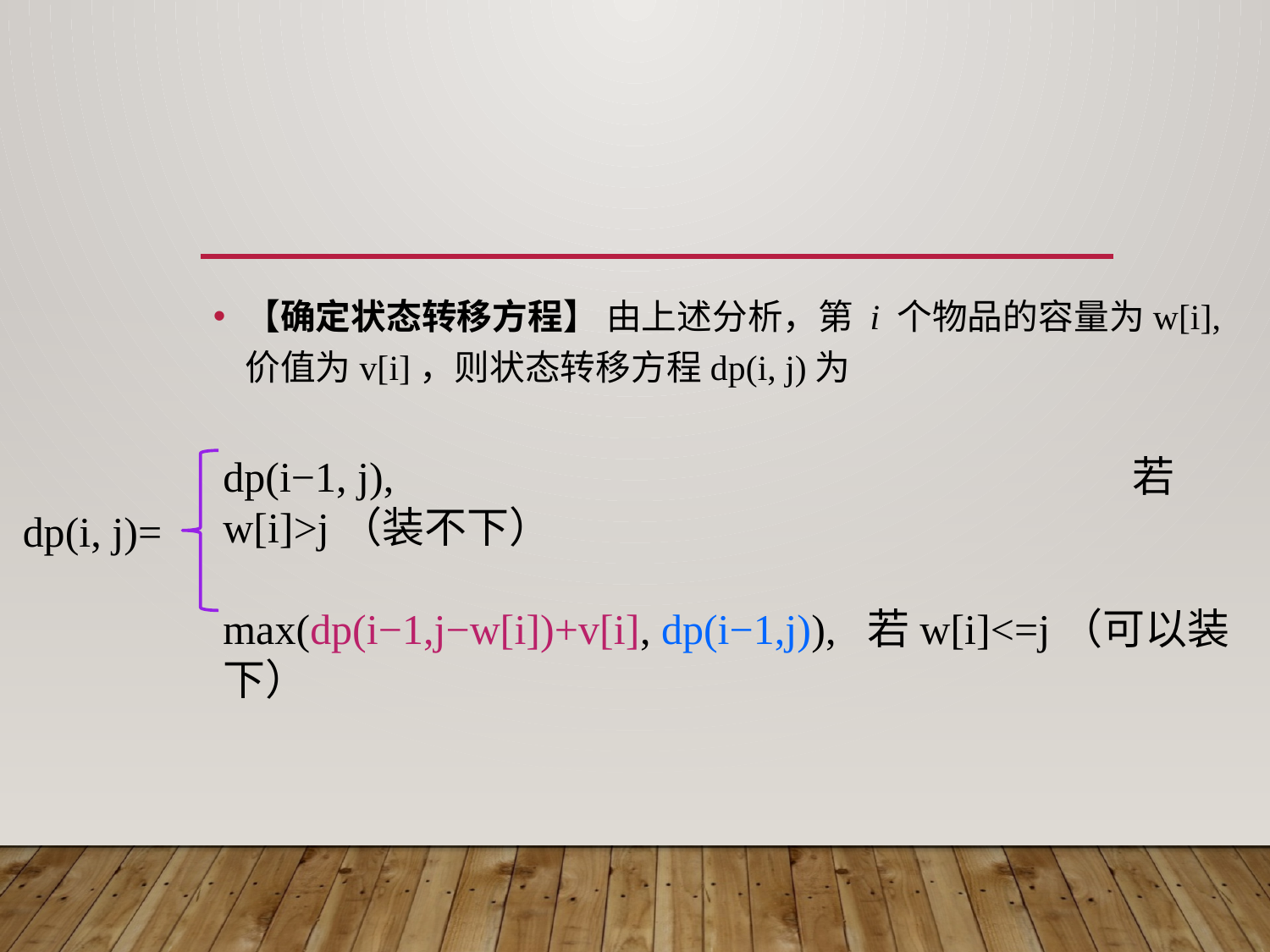

#
【确定状态转移方程】 由上述分析，第 i 个物品的容量为w[i],价值为v[i]，则状态转移方程dp(i, j)为
dp(i−1, j),       						 若w[i]>j（装不下）

max(dp(i−1,j−w[i])+v[i], dp(i−1,j)),  若w[i]<=j（可以装下）

dp(i, j)=